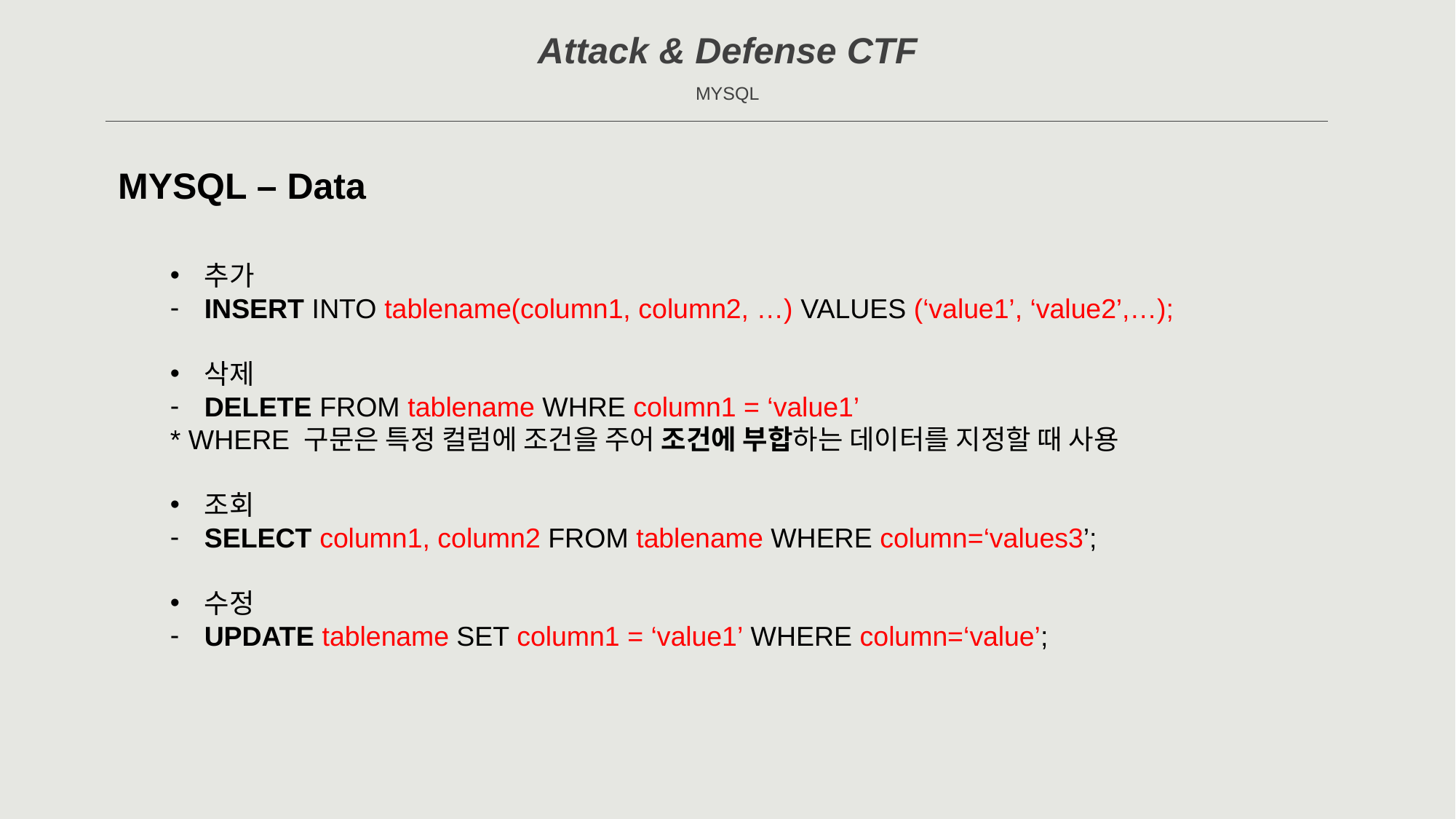

Attack & Defense CTF
MYSQL
MYSQL – Data
추가
INSERT INTO tablename(column1, column2, …) VALUES (‘value1’, ‘value2’,…);

삭제
DELETE FROM tablename WHRE column1 = ‘value1’
* WHERE 구문은 특정 컬럼에 조건을 주어 조건에 부합하는 데이터를 지정할 때 사용

조회
SELECT column1, column2 FROM tablename WHERE column=‘values3’;

수정
UPDATE tablename SET column1 = ‘value1’ WHERE column=‘value’;